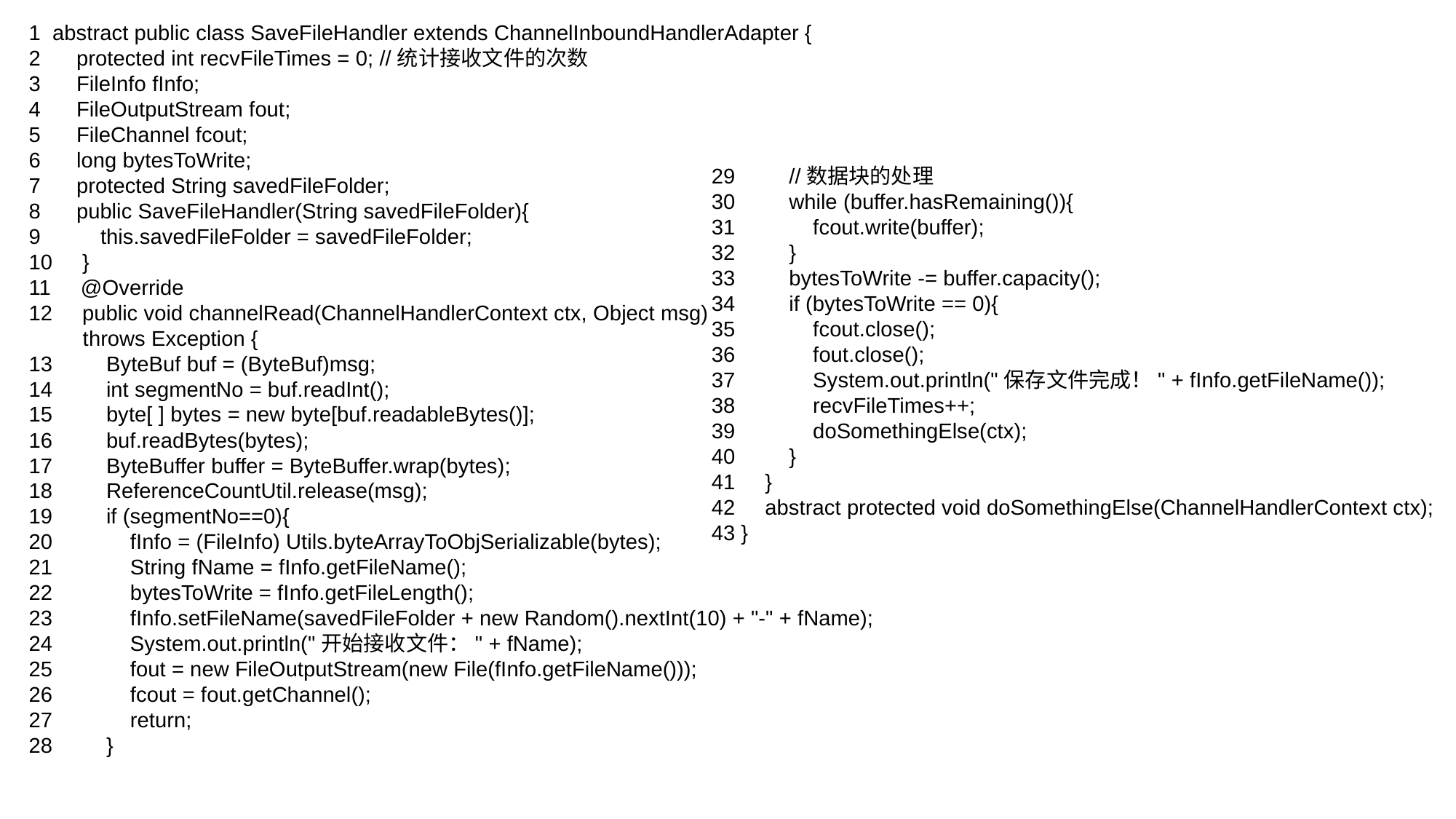

1  abstract public class SaveFileHandler extends ChannelInboundHandlerAdapter {
2      protected int recvFileTimes = 0; //统计接收文件的次数
3      FileInfo fInfo;
4      FileOutputStream fout;
5      FileChannel fcout;
6      long bytesToWrite;
7      protected String savedFileFolder;
8      public SaveFileHandler(String savedFileFolder){
9          this.savedFileFolder = savedFileFolder;
10     }
11     @Override
12     public void channelRead(ChannelHandlerContext ctx, Object msg)
         throws Exception {
13         ByteBuf buf = (ByteBuf)msg;
14         int segmentNo = buf.readInt();
15         byte[ ] bytes = new byte[buf.readableBytes()];
16         buf.readBytes(bytes);
17         ByteBuffer buffer = ByteBuffer.wrap(bytes);
18         ReferenceCountUtil.release(msg);
19         if (segmentNo==0){
20             fInfo = (FileInfo) Utils.byteArrayToObjSerializable(bytes);
21             String fName = fInfo.getFileName();
22             bytesToWrite = fInfo.getFileLength();
23             fInfo.setFileName(savedFileFolder + new Random().nextInt(10) + "-" + fName);
24             System.out.println("开始接收文件：" + fName);
25             fout = new FileOutputStream(new File(fInfo.getFileName()));
26             fcout = fout.getChannel();
27             return;
28         }
29         //数据块的处理
30         while (buffer.hasRemaining()){
31             fcout.write(buffer);
32         }
33         bytesToWrite -= buffer.capacity();
34         if (bytesToWrite == 0){
35             fcout.close();
36             fout.close();
37             System.out.println("保存文件完成！" + fInfo.getFileName());
38             recvFileTimes++;
39             doSomethingElse(ctx);
40         }
41     }
42     abstract protected void doSomethingElse(ChannelHandlerContext ctx);
43 }